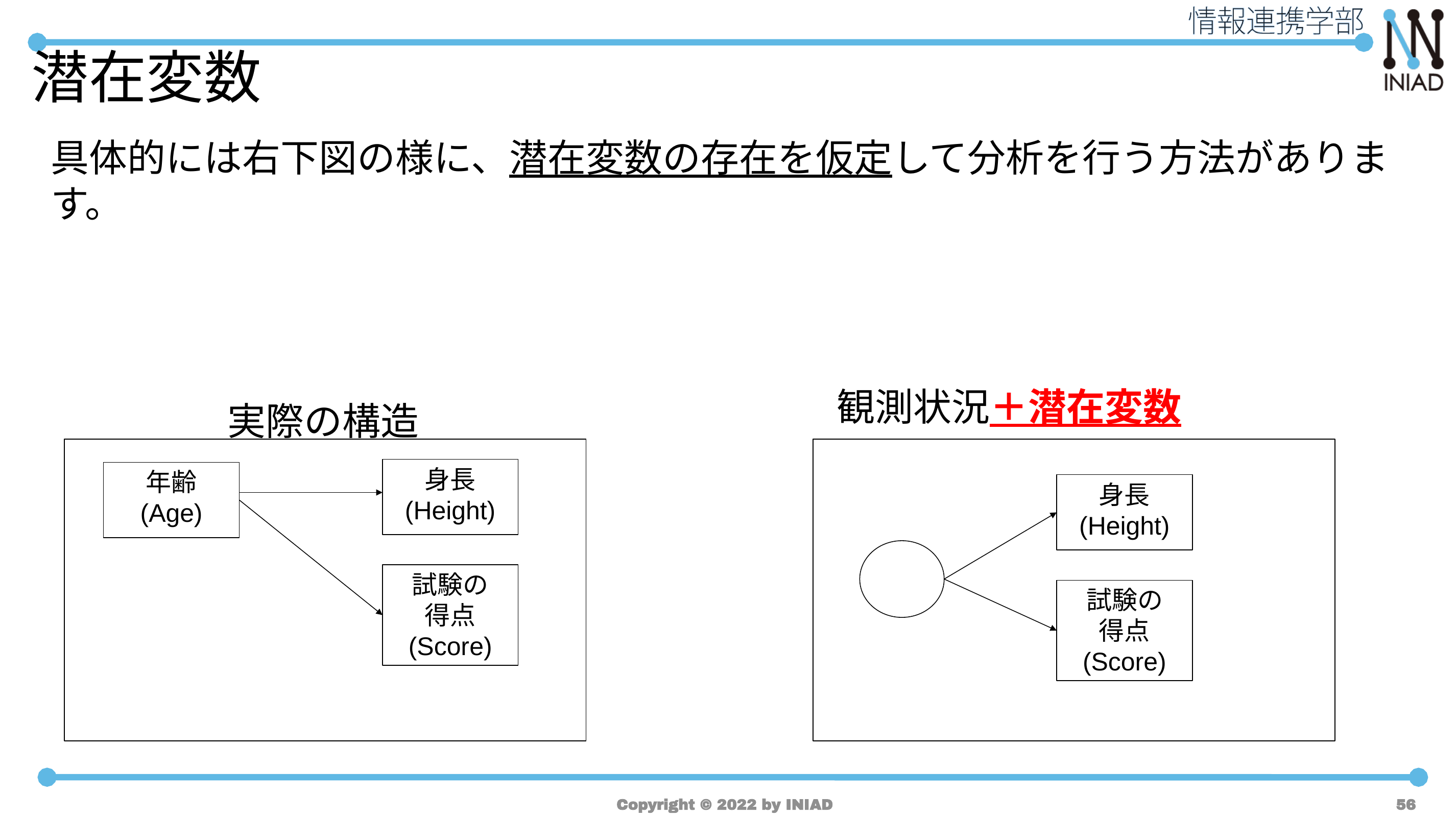

# 潜在変数
具体的には右下図の様に、潜在変数の存在を仮定して分析を行う方法があります。
観測状況＋潜在変数
実際の構造

身長
(Height)
年齢
(Age)
身長
(Height)

試験の
得点
(Score)
試験の
得点
(Score)
Copyright © 2022 by INIAD
56